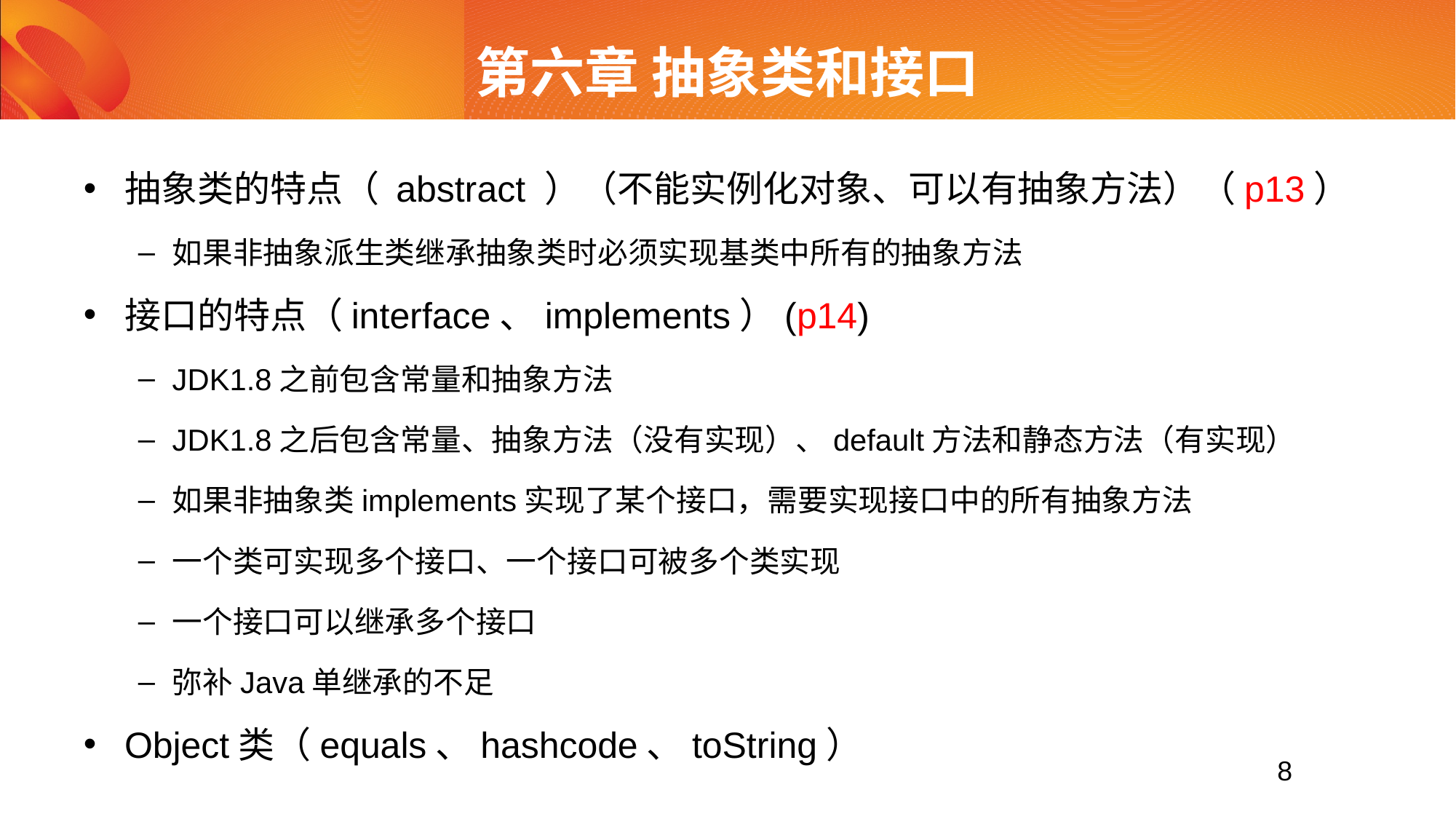

# 第六章 抽象类和接口
抽象类的特点（ abstract ）（不能实例化对象、可以有抽象方法）（p13）
如果非抽象派生类继承抽象类时必须实现基类中所有的抽象方法
接口的特点（interface、implements）(p14)
JDK1.8之前包含常量和抽象方法
JDK1.8之后包含常量、抽象方法（没有实现）、default方法和静态方法（有实现）
如果非抽象类implements实现了某个接口，需要实现接口中的所有抽象方法
一个类可实现多个接口、一个接口可被多个类实现
一个接口可以继承多个接口
弥补Java单继承的不足
Object类（equals、hashcode、toString）